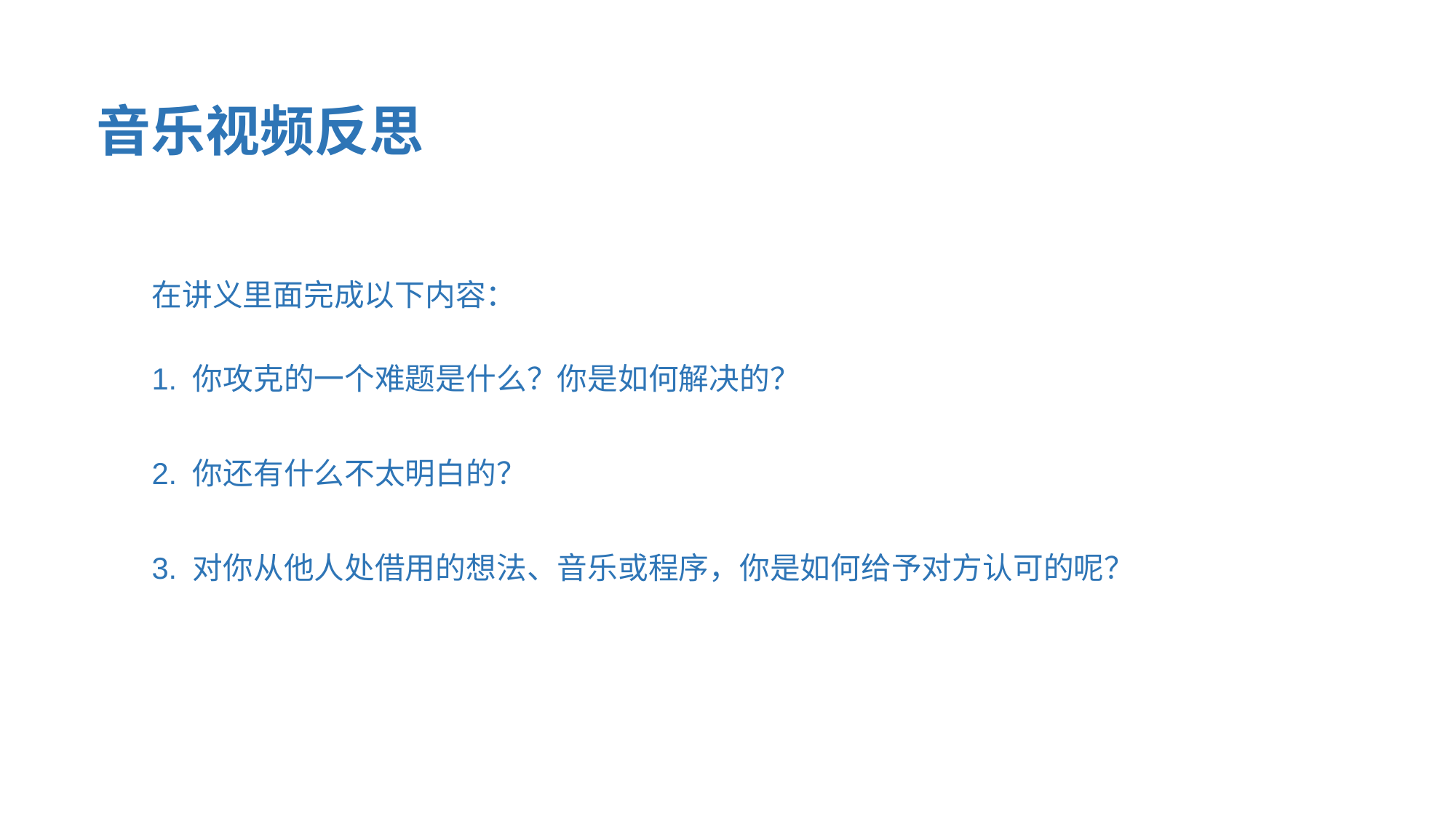

音乐视频反思
在讲义里面完成以下内容：

1. 你攻克的一个难题是什么？你是如何解决的？

2. 你还有什么不太明白的？

3. 对你从他人处借用的想法、音乐或程序，你是如何给予对方认可的呢？